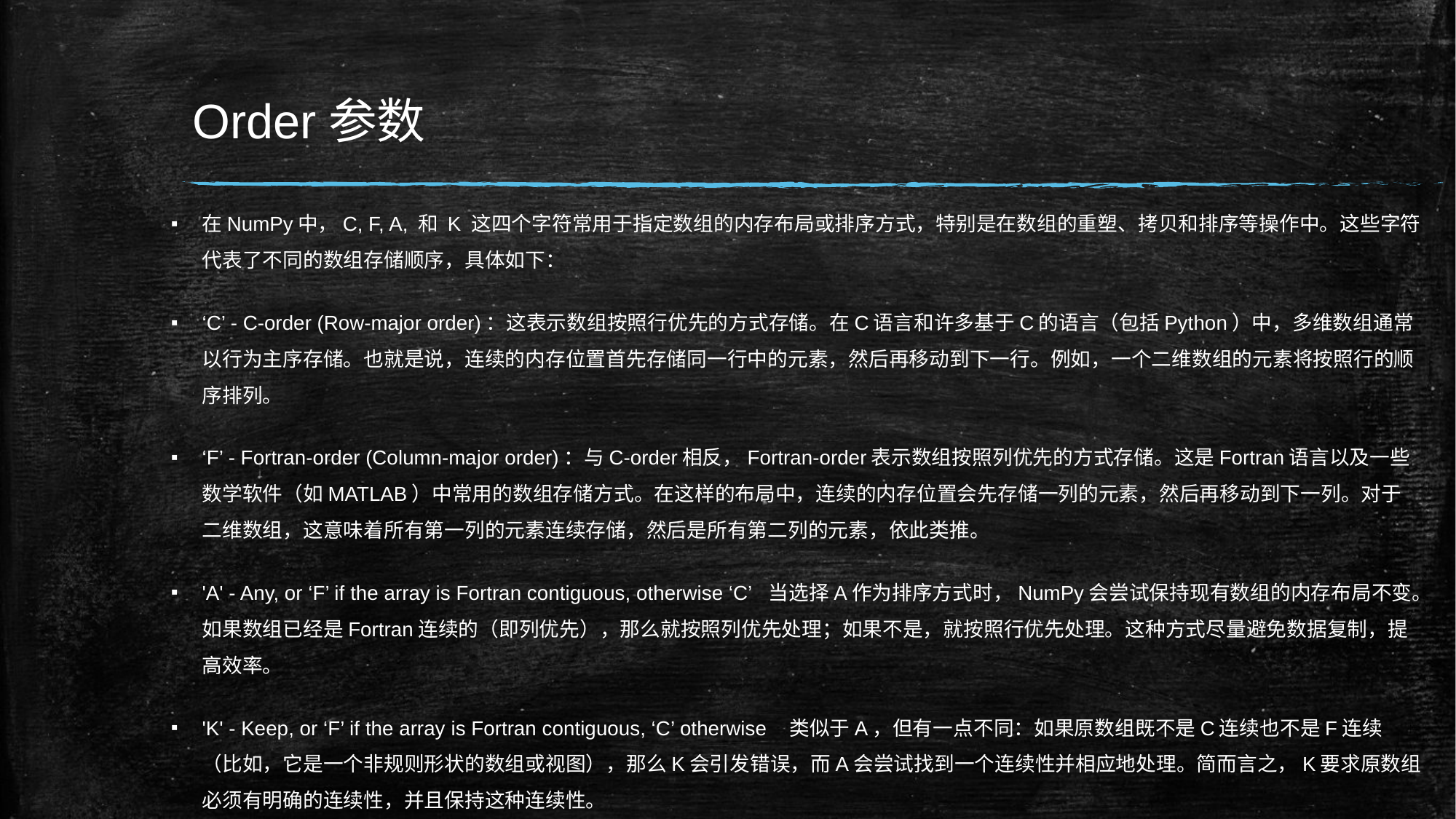

# Order参数
在NumPy中，C, F, A, 和 K 这四个字符常用于指定数组的内存布局或排序方式，特别是在数组的重塑、拷贝和排序等操作中。这些字符代表了不同的数组存储顺序，具体如下：
‘C’ - C-order (Row-major order)：这表示数组按照行优先的方式存储。在C语言和许多基于C的语言（包括Python）中，多维数组通常以行为主序存储。也就是说，连续的内存位置首先存储同一行中的元素，然后再移动到下一行。例如，一个二维数组的元素将按照行的顺序排列。
‘F’ - Fortran-order (Column-major order)：与C-order相反，Fortran-order表示数组按照列优先的方式存储。这是Fortran语言以及一些数学软件（如MATLAB）中常用的数组存储方式。在这样的布局中，连续的内存位置会先存储一列的元素，然后再移动到下一列。对于二维数组，这意味着所有第一列的元素连续存储，然后是所有第二列的元素，依此类推。
'A' - Any, or ‘F’ if the array is Fortran contiguous, otherwise ‘C’  当选择A作为排序方式时，NumPy会尝试保持现有数组的内存布局不变。如果数组已经是Fortran连续的（即列优先），那么就按照列优先处理；如果不是，就按照行优先处理。这种方式尽量避免数据复制，提高效率。
'K' - Keep, or ‘F’ if the array is Fortran contiguous, ‘C’ otherwise   类似于A，但有一点不同：如果原数组既不是C连续也不是F连续（比如，它是一个非规则形状的数组或视图），那么K会引发错误，而A会尝试找到一个连续性并相应地处理。简而言之，K要求原数组必须有明确的连续性，并且保持这种连续性。